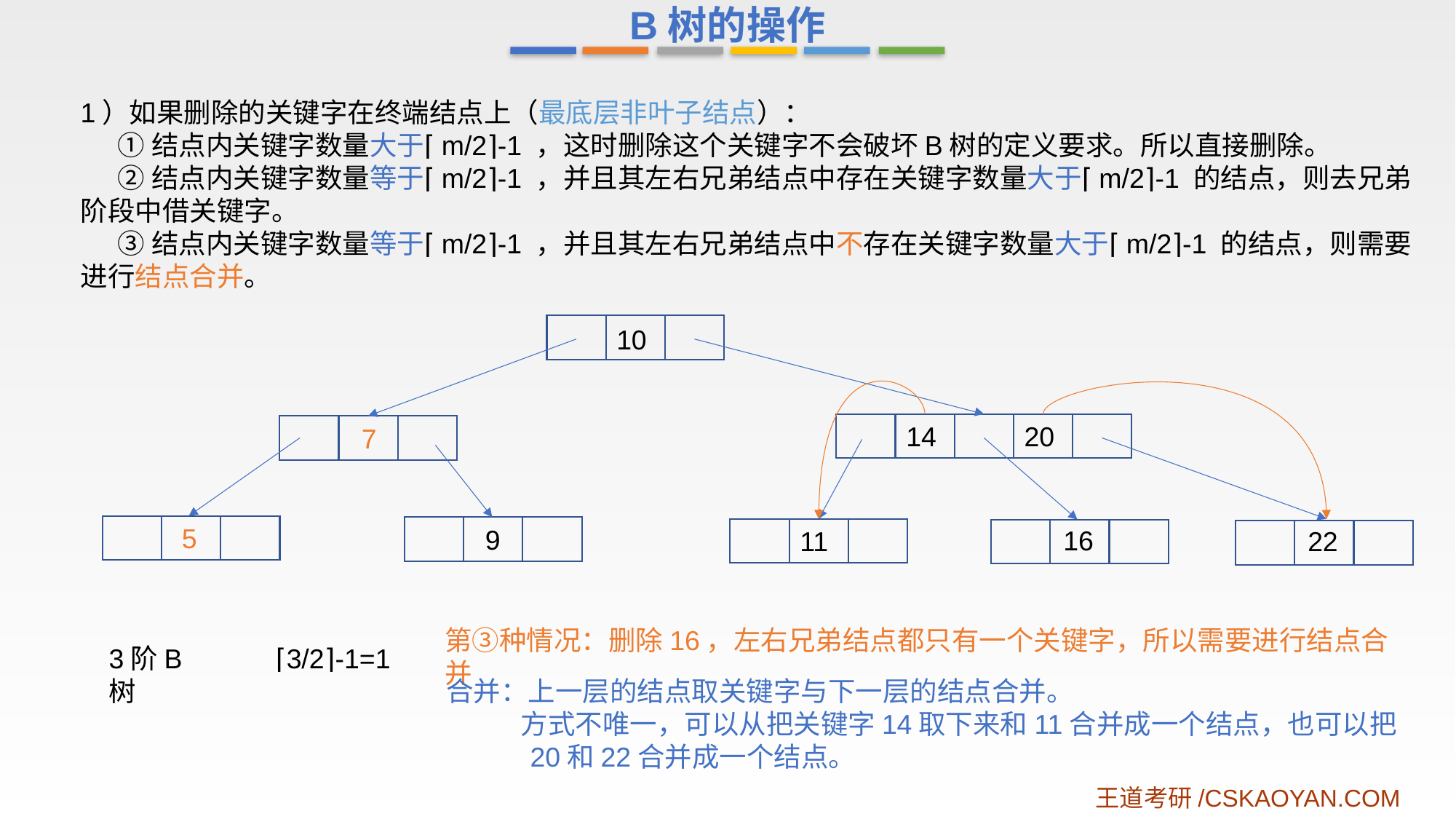

B树的操作

1）如果删除的关键字在终端结点上（最底层非叶子结点）：
      ①结点内关键字数量大于⌈m/2⌉-1 ，这时删除这个关键字不会破坏B树的定义要求。所以直接删除。
      ②结点内关键字数量等于⌈m/2⌉-1 ，并且其左右兄弟结点中存在关键字数量大于⌈m/2⌉-1 的结点，则去兄弟阶段中借关键字。
      ③结点内关键字数量等于⌈m/2⌉-1 ，并且其左右兄弟结点中不存在关键字数量大于⌈m/2⌉-1 的结点，则需要进行结点合并。

10

14

20

7

5

9

16

11

22

第③种情况：删除16，左右兄弟结点都只有一个关键字，所以需要进行结点合并
3阶B树
⌈3/2⌉-1=1
合并：上一层的结点取关键字与下一层的结点合并。
           方式不唯一，可以从把关键字14取下来和11合并成一个结点，也可以把
           20和22合并成一个结点。
王道考研/CSKAOYAN.COM